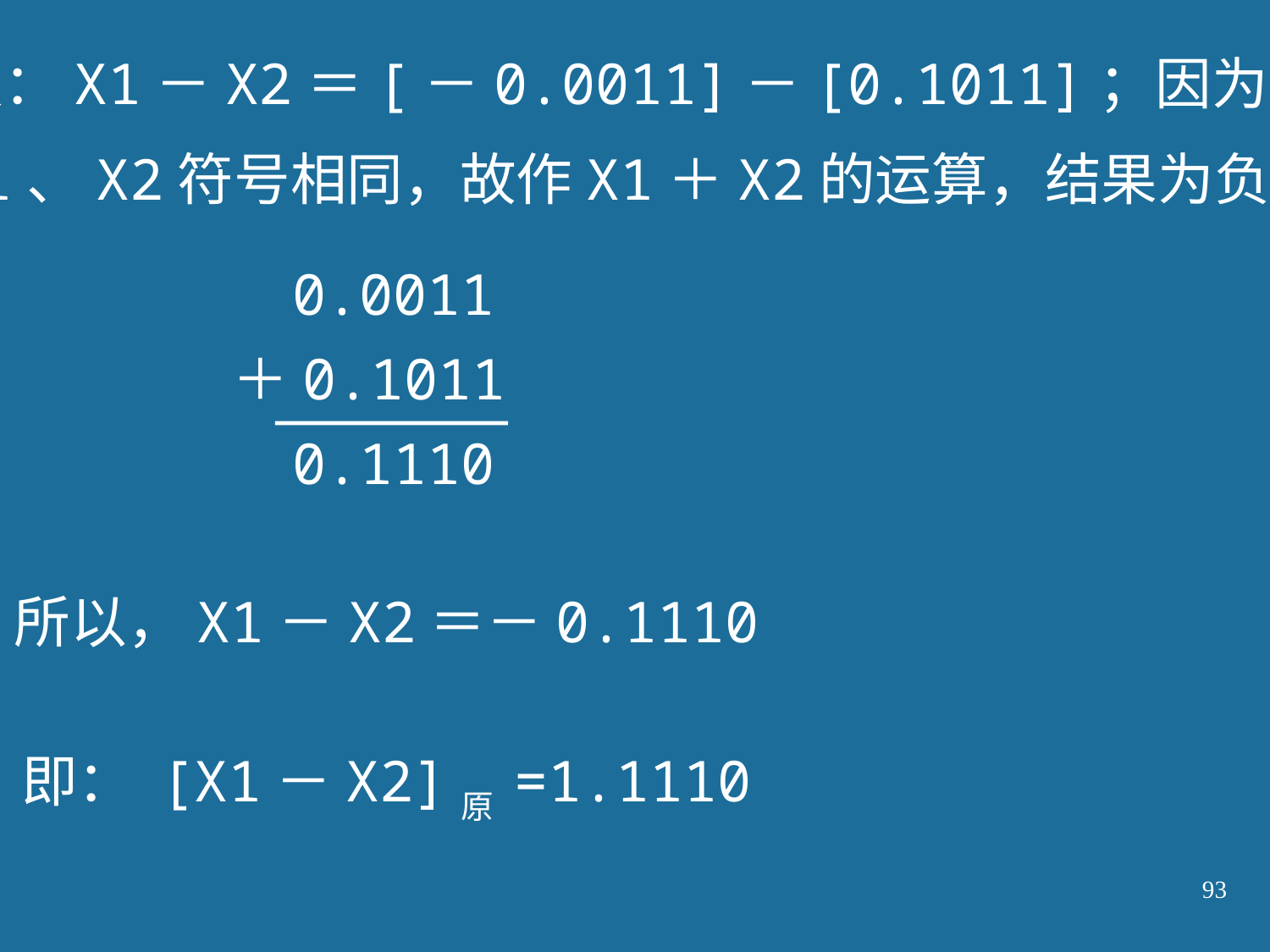

又：X1－X2＝[－0.0011]－[0.1011]；因为这时
X1、X2符号相同，故作X1＋X2的运算，结果为负。
0.0011
＋0.1011
0.1110

所以，X1－X2＝－0.1110
即： [X1－X2]原 =1.1110
93